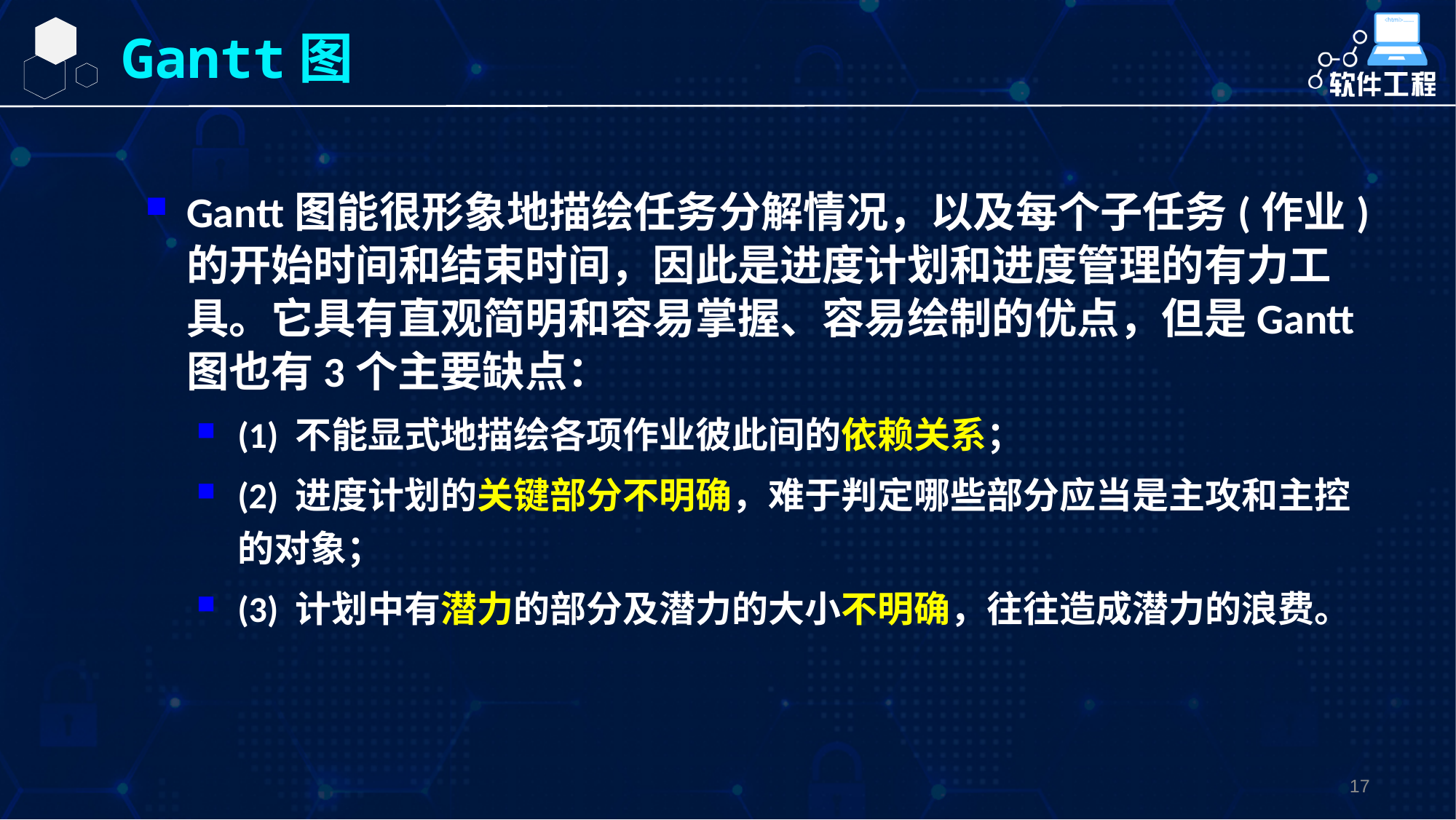

17
Gantt图
Gantt图能很形象地描绘任务分解情况，以及每个子任务(作业)的开始时间和结束时间，因此是进度计划和进度管理的有力工具。它具有直观简明和容易掌握、容易绘制的优点，但是Gantt图也有3个主要缺点：
(1) 不能显式地描绘各项作业彼此间的依赖关系；
(2) 进度计划的关键部分不明确，难于判定哪些部分应当是主攻和主控的对象；
(3) 计划中有潜力的部分及潜力的大小不明确，往往造成潜力的浪费。